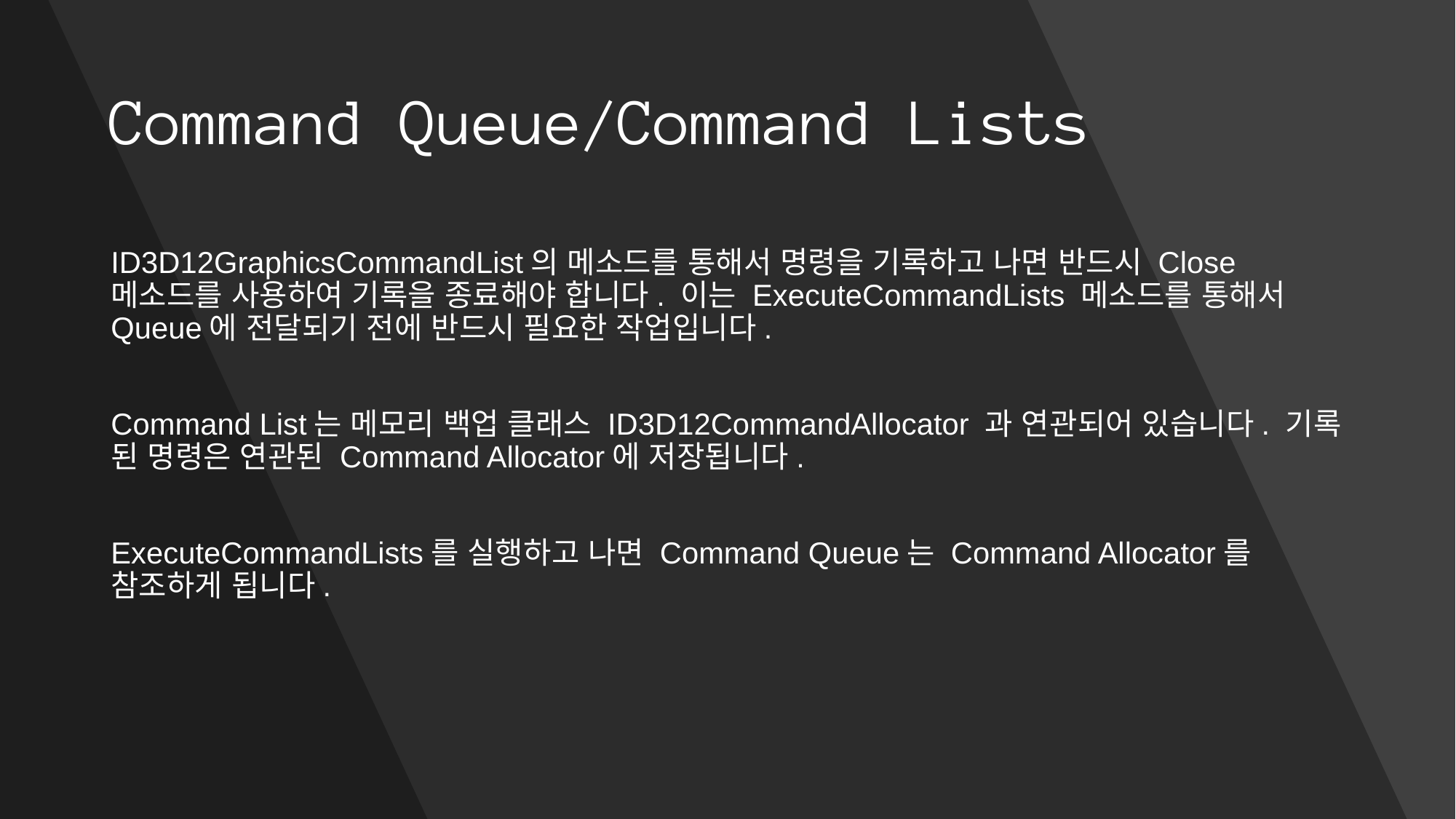

# Command Queue/Command Lists
ID3D12GraphicsCommandList의 메소드를 통해서 명령을 기록하고 나면 반드시 Close 메소드를 사용하여 기록을 종료해야 합니다. 이는 ExecuteCommandLists 메소드를 통해서 Queue에 전달되기 전에 반드시 필요한 작업입니다.

Command List는 메모리 백업 클래스 ID3D12CommandAllocator 과 연관되어 있습니다. 기록 된 명령은 연관된 Command Allocator에 저장됩니다.

ExecuteCommandLists를 실행하고 나면 Command Queue는 Command Allocator를 참조하게 됩니다.